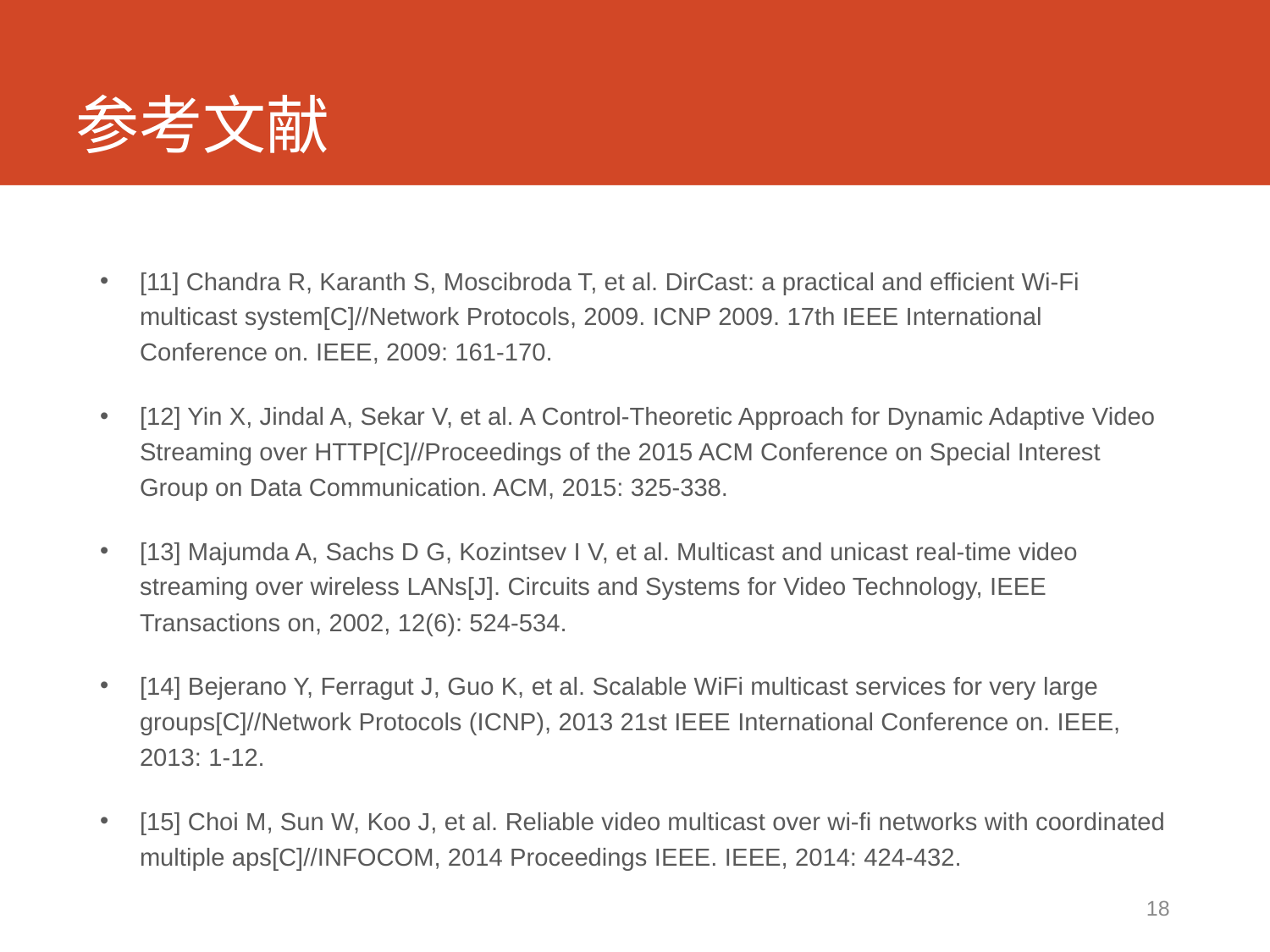

# 参考文献
[11] Chandra R, Karanth S, Moscibroda T, et al. DirCast: a practical and efficient Wi-Fi multicast system[C]//Network Protocols, 2009. ICNP 2009. 17th IEEE International Conference on. IEEE, 2009: 161-170.
[12] Yin X, Jindal A, Sekar V, et al. A Control-Theoretic Approach for Dynamic Adaptive Video Streaming over HTTP[C]//Proceedings of the 2015 ACM Conference on Special Interest Group on Data Communication. ACM, 2015: 325-338.
[13] Majumda A, Sachs D G, Kozintsev I V, et al. Multicast and unicast real-time video streaming over wireless LANs[J]. Circuits and Systems for Video Technology, IEEE Transactions on, 2002, 12(6): 524-534.
[14] Bejerano Y, Ferragut J, Guo K, et al. Scalable WiFi multicast services for very large groups[C]//Network Protocols (ICNP), 2013 21st IEEE International Conference on. IEEE, 2013: 1-12.
[15] Choi M, Sun W, Koo J, et al. Reliable video multicast over wi-fi networks with coordinated multiple aps[C]//INFOCOM, 2014 Proceedings IEEE. IEEE, 2014: 424-432.
18